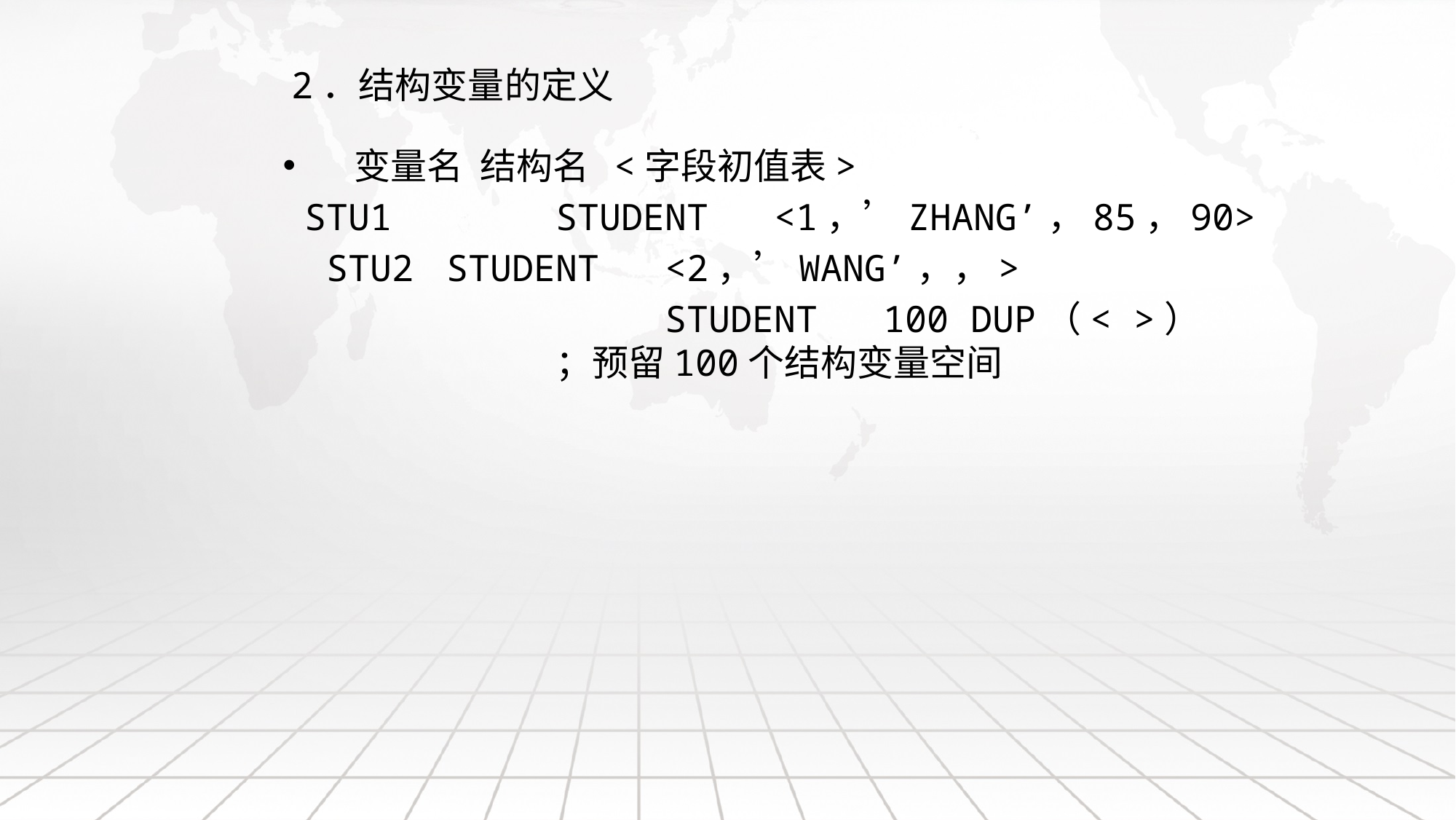

# 2．结构变量的定义
 变量名  结构名  <字段初值表>
 STU1		STUDENT	<1，’ZHANG’，85，90>
  STU2	STUDENT	<2，’WANG’，，>
   			STUDENT	100 DUP（< >）				；预留100个结构变量空间